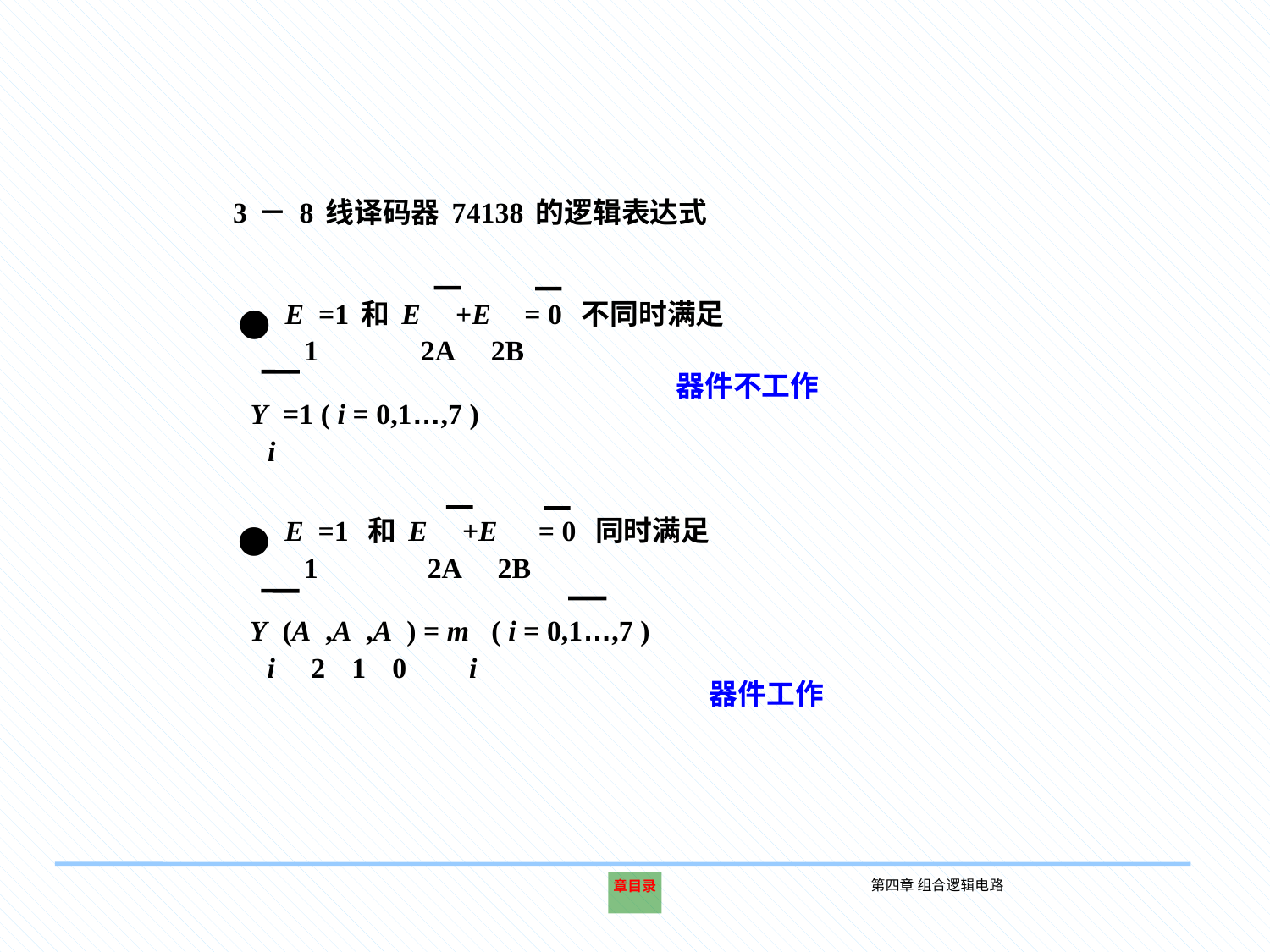

3－8线译码器74138的逻辑表达式
E1=1和E2A+E2B= 0 不同时满足
  Yi =1 ( i = 0,1…,7 )

器件不工作
E1=1 和E2A+E2B = 0 同时满足
  Yi (A2,A1,A0) = mi  ( i = 0,1…,7 )

器件工作
18
第四章 组合逻辑电路